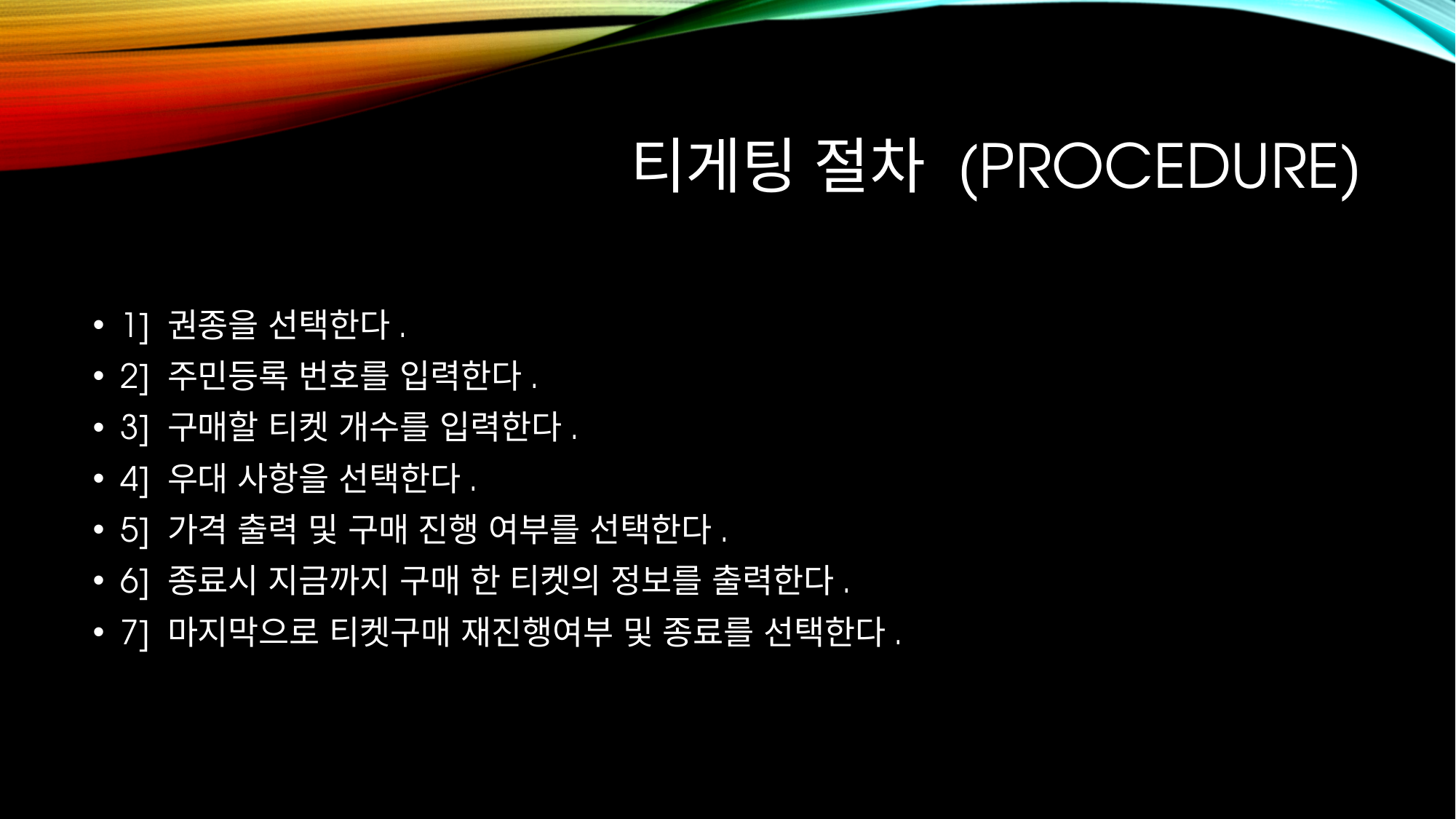

# 티게팅 절차 (Procedure)
1] 권종을 선택한다.
2] 주민등록 번호를 입력한다.
3] 구매할 티켓 개수를 입력한다.
4] 우대 사항을 선택한다.
5] 가격 출력 및 구매 진행 여부를 선택한다.
6] 종료시 지금까지 구매 한 티켓의 정보를 출력한다.
7] 마지막으로 티켓구매 재진행여부 및 종료를 선택한다.